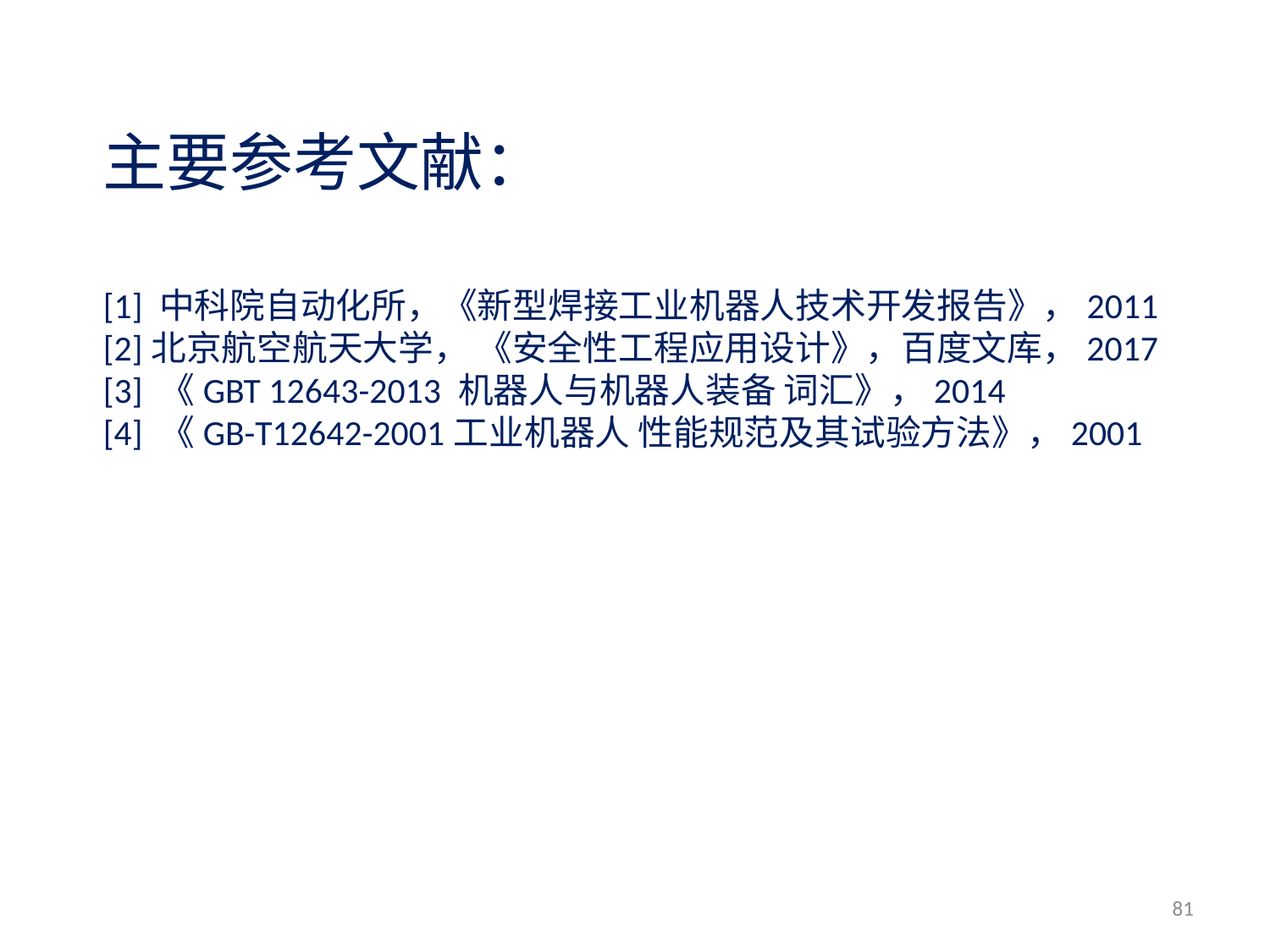

主要参考文献：

[1] 中科院自动化所，《新型焊接工业机器人技术开发报告》，2011
[2]北京航空航天大学， 《安全性工程应用设计》，百度文库，2017
[3] 《GBT 12643-2013 机器人与机器人装备 词汇》，2014
[4] 《GB-T12642-2001工业机器人 性能规范及其试验方法》，2001
81